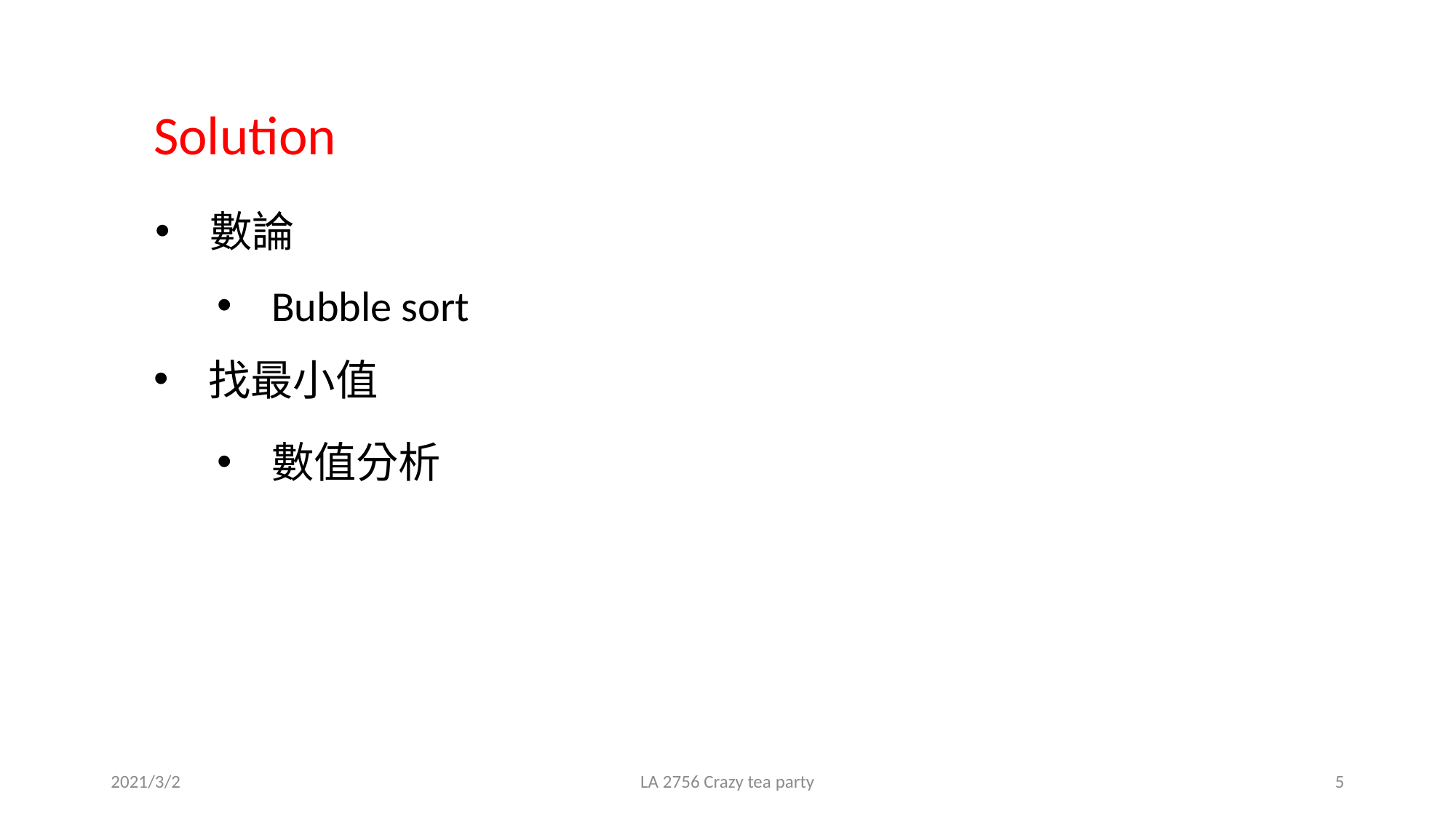

Solution
數論
Bubble sort
找最小值
數值分析
2021/3/2
LA 2756 Crazy tea party
5